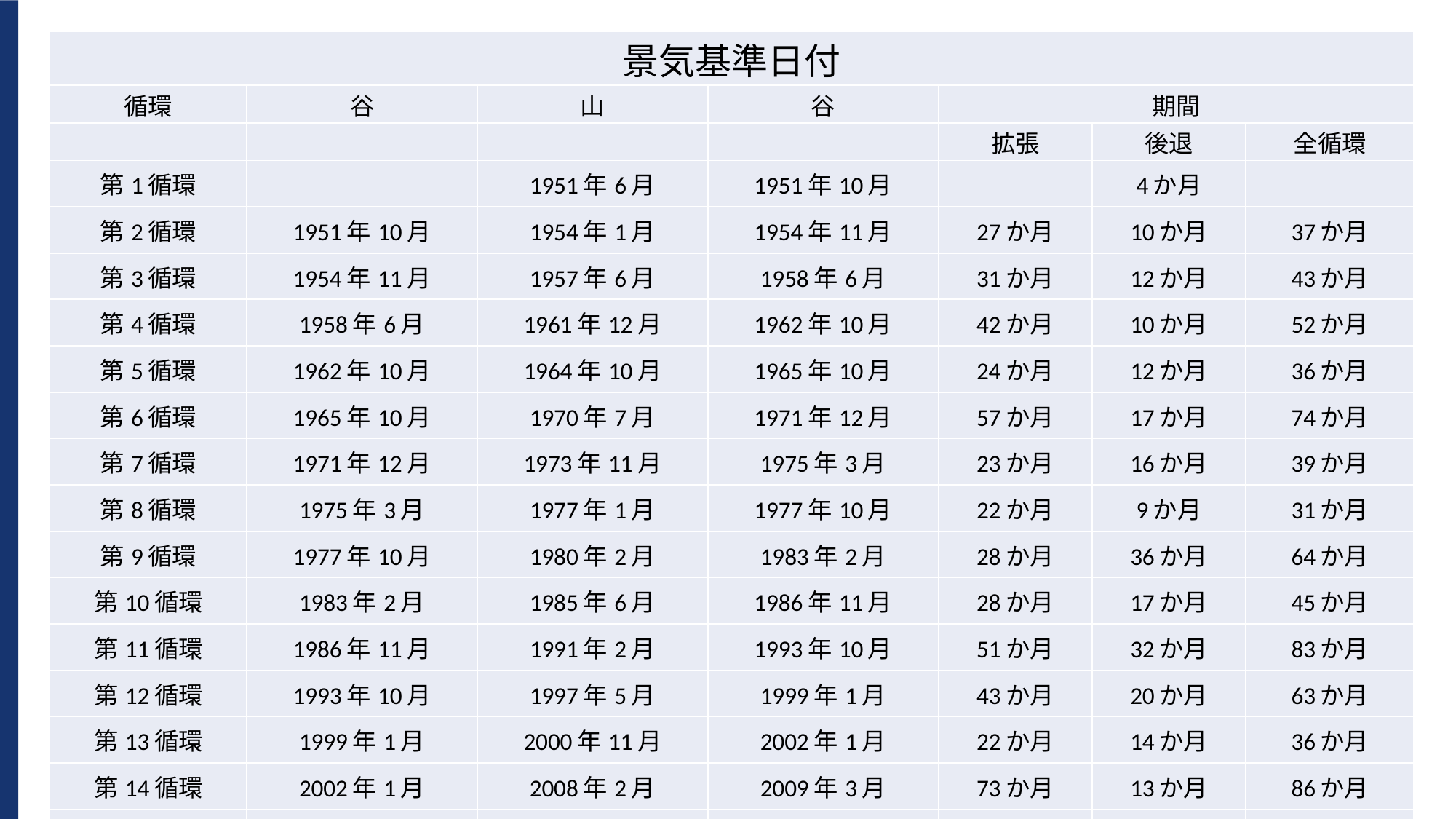

| 景気基準日付 |  |  |  |  |  |  |
| --- | --- | --- | --- | --- | --- | --- |
| 循環 | 谷 | 山 | 谷 | 期間 |  |  |
|  |  |  |  | 拡張 | 後退 | 全循環 |
| 第1循環 |  | 1951年6月 | 1951年10月 |  | 4か月 |  |
| 第2循環 | 1951年10月 | 1954年1月 | 1954年11月 | 27か月 | 10か月 | 37か月 |
| 第3循環 | 1954年11月 | 1957年6月 | 1958年6月 | 31か月 | 12か月 | 43か月 |
| 第4循環 | 1958年6月 | 1961年12月 | 1962年10月 | 42か月 | 10か月 | 52か月 |
| 第5循環 | 1962年10月 | 1964年10月 | 1965年10月 | 24か月 | 12か月 | 36か月 |
| 第6循環 | 1965年10月 | 1970年7月 | 1971年12月 | 57か月 | 17か月 | 74か月 |
| 第7循環 | 1971年12月 | 1973年11月 | 1975年3月 | 23か月 | 16か月 | 39か月 |
| 第8循環 | 1975年3月 | 1977年1月 | 1977年10月 | 22か月 | 9か月 | 31か月 |
| 第9循環 | 1977年10月 | 1980年2月 | 1983年2月 | 28か月 | 36か月 | 64か月 |
| 第10循環 | 1983年2月 | 1985年6月 | 1986年11月 | 28か月 | 17か月 | 45か月 |
| 第11循環 | 1986年11月 | 1991年2月 | 1993年10月 | 51か月 | 32か月 | 83か月 |
| 第12循環 | 1993年10月 | 1997年5月 | 1999年1月 | 43か月 | 20か月 | 63か月 |
| 第13循環 | 1999年1月 | 2000年11月 | 2002年1月 | 22か月 | 14か月 | 36か月 |
| 第14循環 | 2002年1月 | 2008年2月 | 2009年3月 | 73か月 | 13か月 | 86か月 |
| 第15循環 | 2009年3月 | 2012年3月 | 2012年11月 | 36か月 | 8か月 | 44か月 |
| 第16循環 | 2012年11月 | 2018年10月 | 2020年5月 | 71か月 | 19か月 | 90か月 |